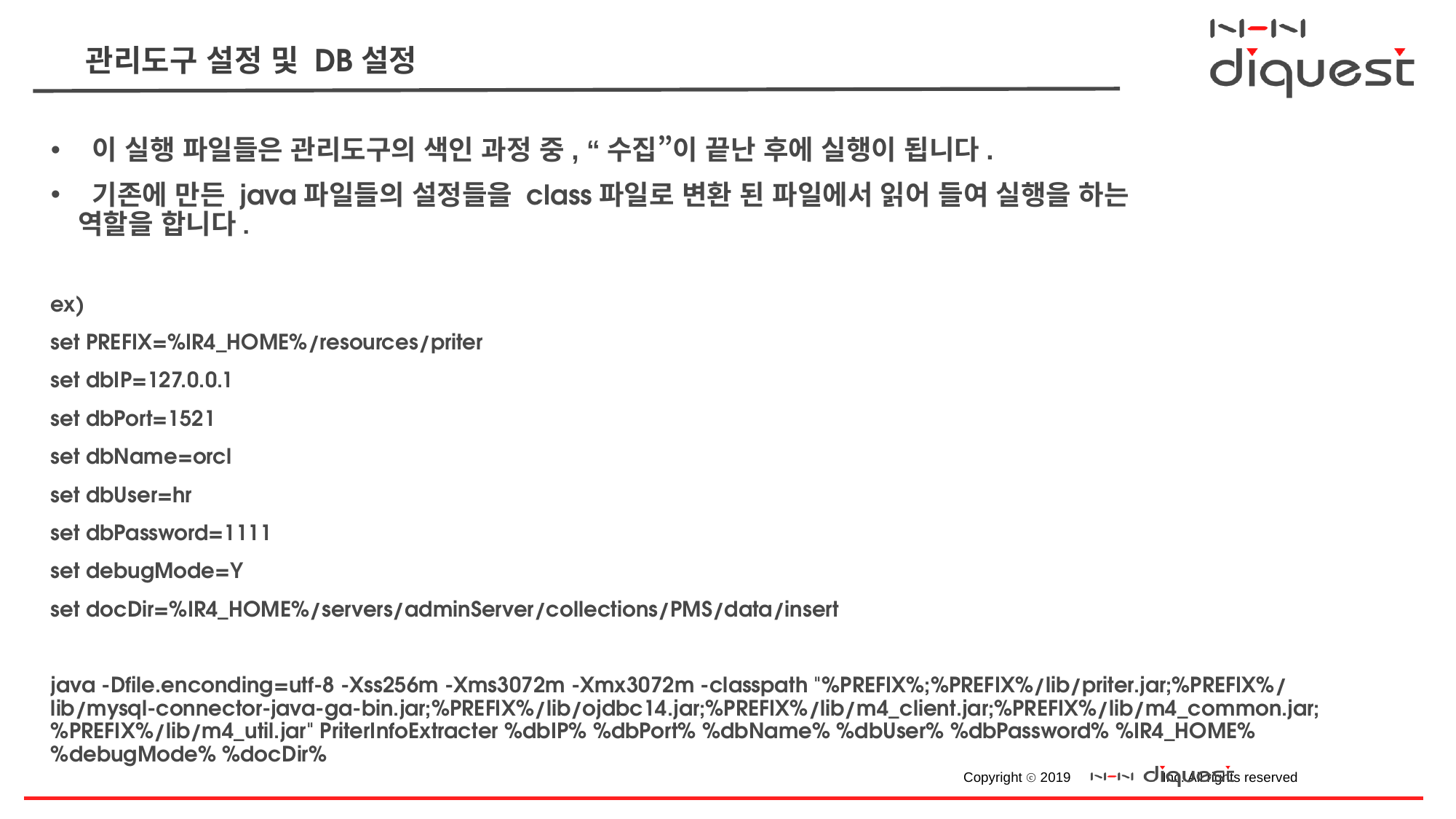

# 관리도구 설정 및 DB설정
 이 실행 파일들은 관리도구의 색인 과정 중, “수집”이 끝난 후에 실행이 됩니다.
 기존에 만든 java파일들의 설정들을 class파일로 변환 된 파일에서 읽어 들여 실행을 하는 		역할을 합니다.

ex)
set PREFIX=%IR4_HOME%/resources/priter
set dbIP=127.0.0.1
set dbPort=1521
set dbName=orcl
set dbUser=hr
set dbPassword=1111
set debugMode=Y
set docDir=%IR4_HOME%/servers/adminServer/collections/PMS/data/insert

java -Dfile.enconding=utf-8 -Xss256m -Xms3072m -Xmx3072m -classpath "%PREFIX%;%PREFIX%/lib/priter.jar;%PREFIX%/lib/mysql-connector-java-ga-bin.jar;%PREFIX%/lib/ojdbc14.jar;%PREFIX%/lib/m4_client.jar;%PREFIX%/lib/m4_common.jar;%PREFIX%/lib/m4_util.jar" PriterInfoExtracter %dbIP% %dbPort% %dbName% %dbUser% %dbPassword% %IR4_HOME% %debugMode% %docDir%